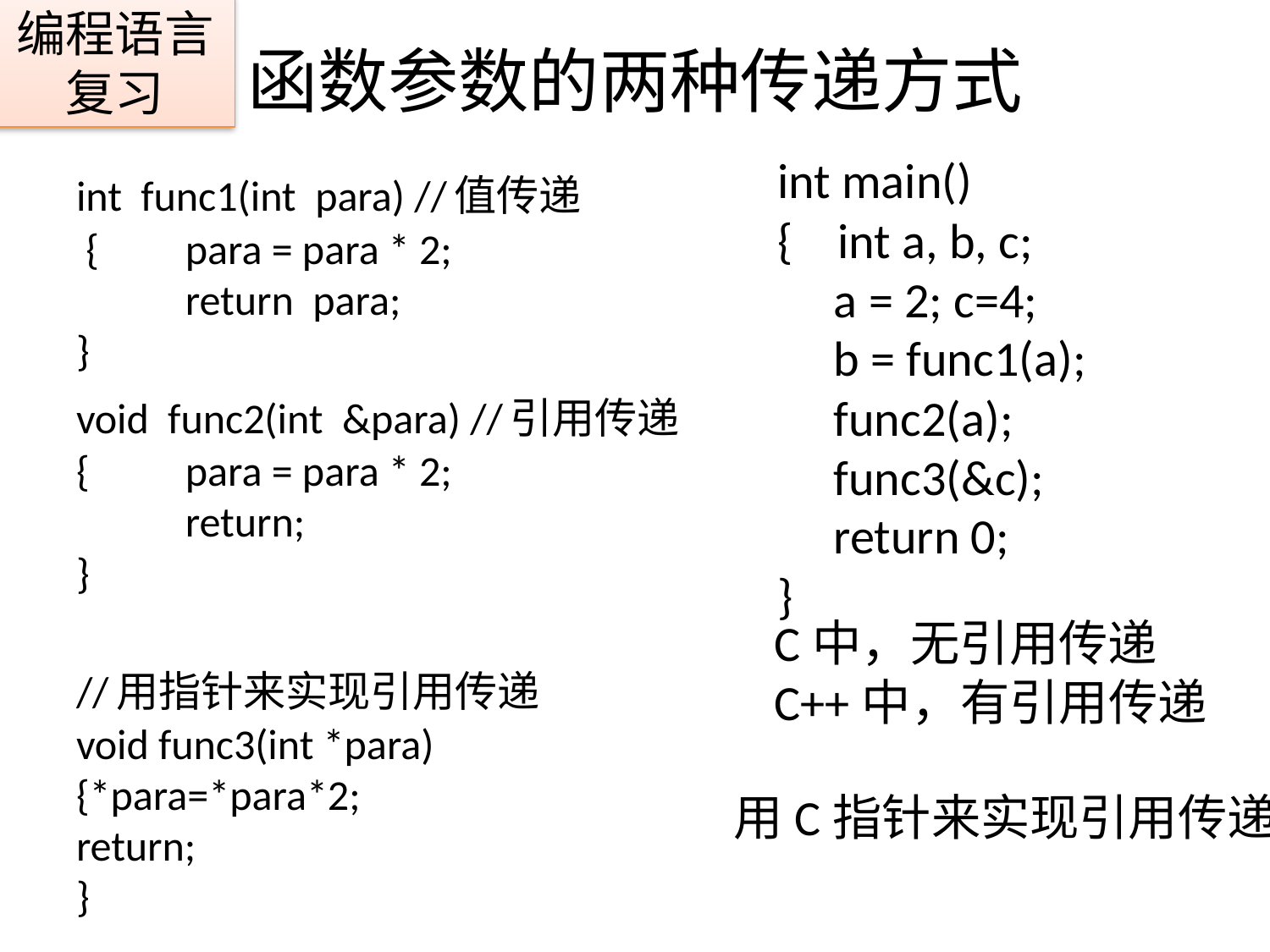

编程语言复习
# 函数参数的两种传递方式
int main()
{    int a, b, c;
     a = 2; c=4;
     b = func1(a);
     func2(a);
     func3(&c);
     return 0;
}

int  func1(int  para) //值传递
 {	para = para * 2;
     	return  para;
}
void  func2(int  &para) //引用传递
{     	para = para * 2;
     	return;
}

//用指针来实现引用传递
void func3(int *para)
{*para=*para*2;
return;
}
C中，无引用传递
C++中，有引用传递
用C指针来实现引用传递